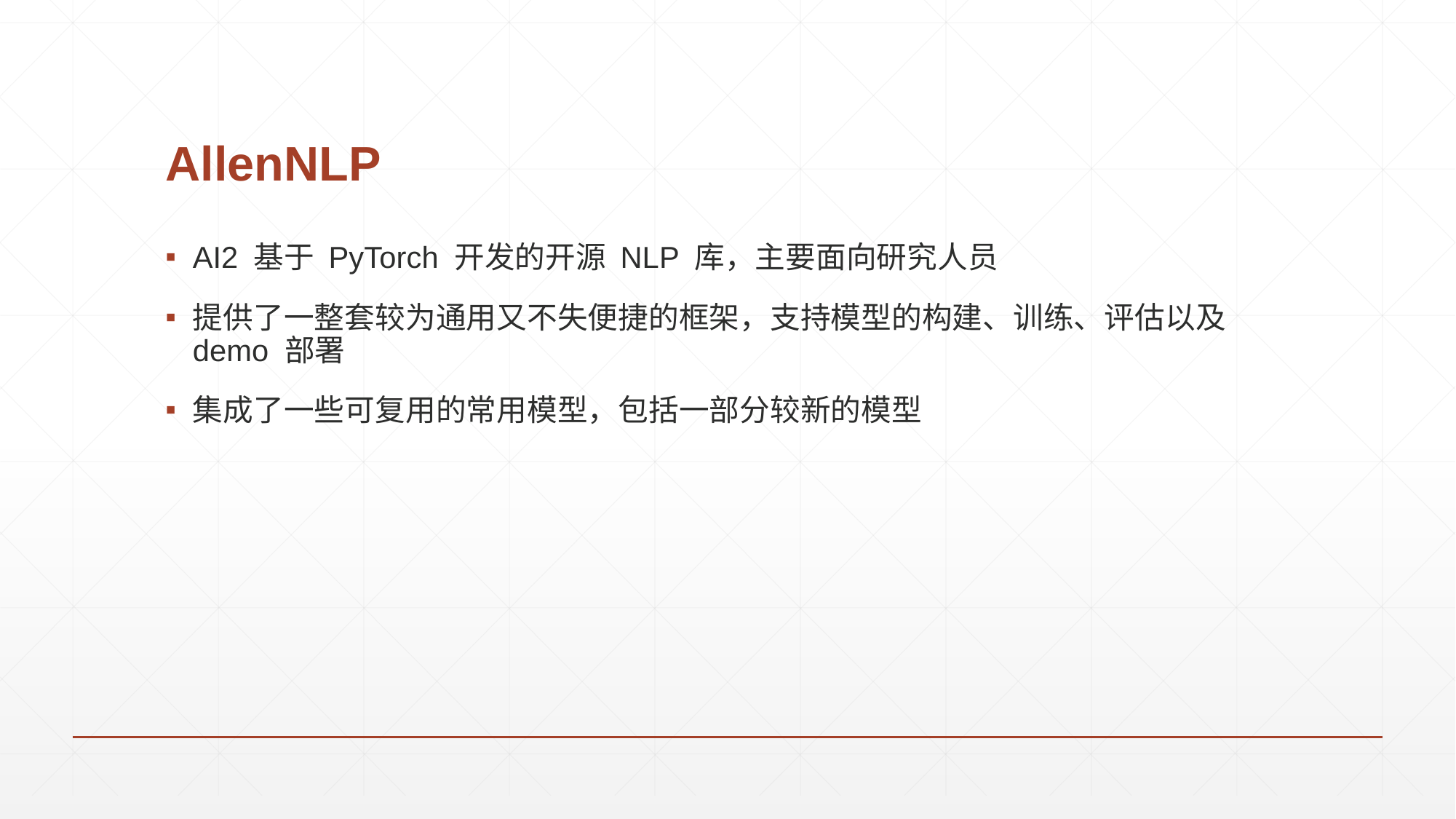

# AllenNLP
AI2 基于 PyTorch 开发的开源 NLP 库，主要面向研究人员
提供了一整套较为通用又不失便捷的框架，支持模型的构建、训练、评估以及 demo 部署
集成了一些可复用的常用模型，包括一部分较新的模型